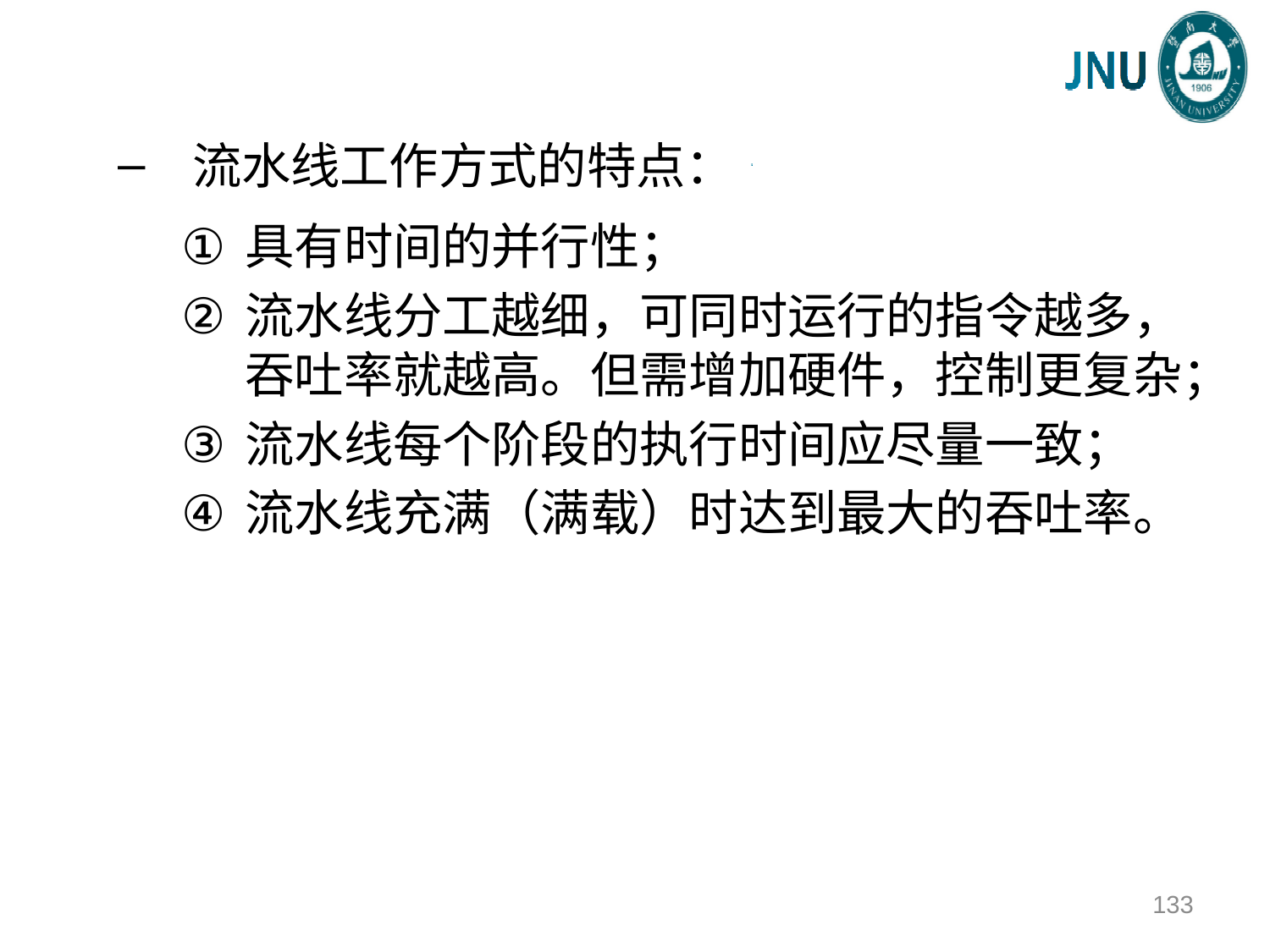

流水线工作方式的特点：
具有时间的并行性；
流水线分工越细，可同时运行的指令越多，吞吐率就越高。但需增加硬件，控制更复杂；
流水线每个阶段的执行时间应尽量一致；
流水线充满（满载）时达到最大的吞吐率。
133